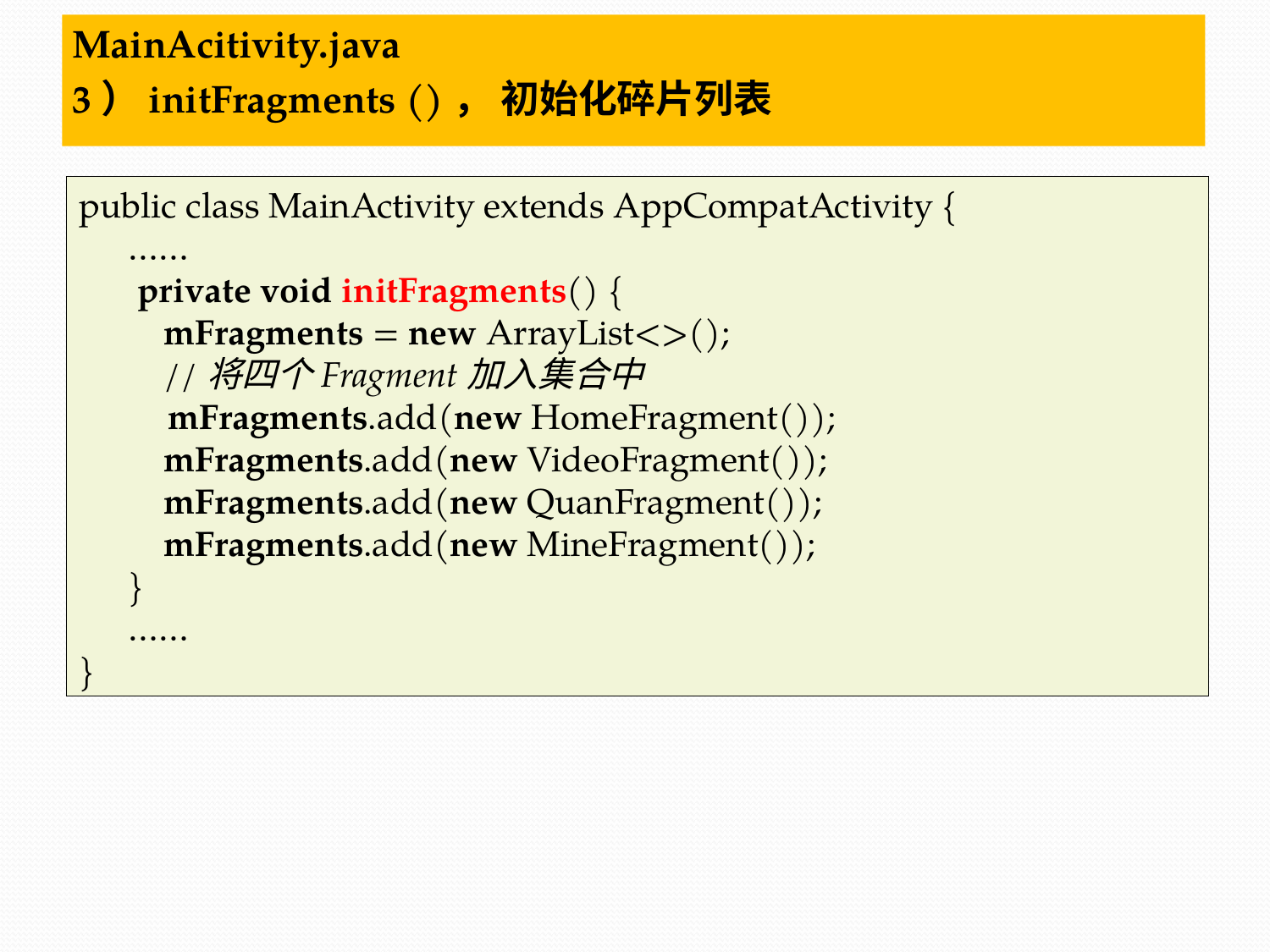

MainAcitivity.java
3）initFragments ()， 初始化碎片列表
public class MainActivity extends AppCompatActivity {
……
 private void initFragments() {
    mFragments = new ArrayList<>();
    //将四个Fragment加入集合中
    mFragments.add(new HomeFragment());
    mFragments.add(new VideoFragment());
    mFragments.add(new QuanFragment());
    mFragments.add(new MineFragment());
}
……
}